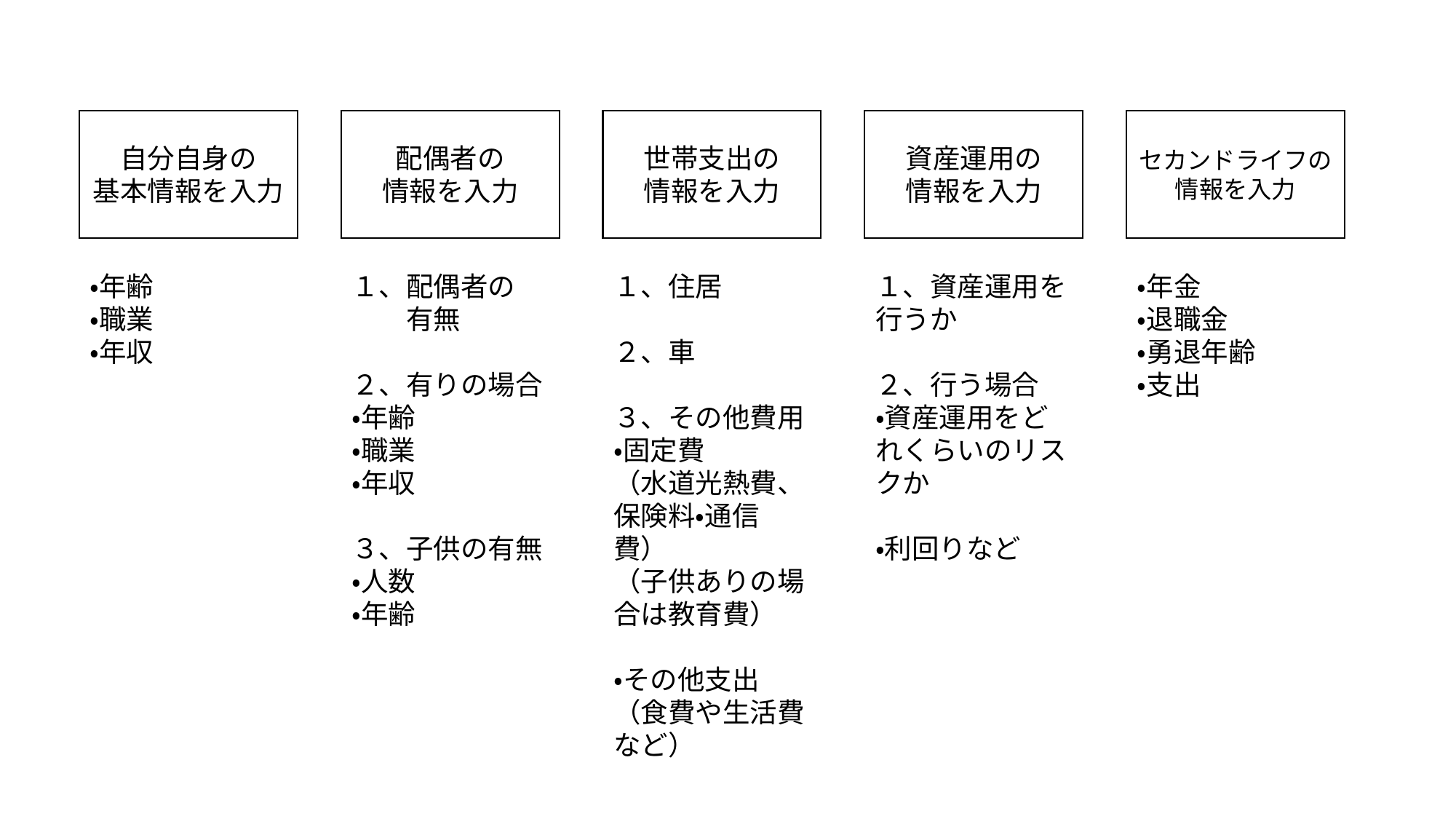

自分自身の
基本情報を入力
配偶者の
情報を入力
世帯支出の
情報を入力
資産運用の
情報を入力
セカンドライフの
情報を入力
・年齢
・職業
・年収
１、配偶者の
　　有無

２、有りの場合
・年齢
・職業
・年収

３、子供の有無
・人数
・年齢
１、住居

２、車

３、その他費用
・固定費
（水道光熱費、保険料・通信費）
（子供ありの場合は教育費）

・その他支出
（食費や生活費など）
１、資産運用を行うか

２、行う場合
・資産運用をどれくらいのリスクか

・利回りなど
・年金
・退職金
・勇退年齢
・支出